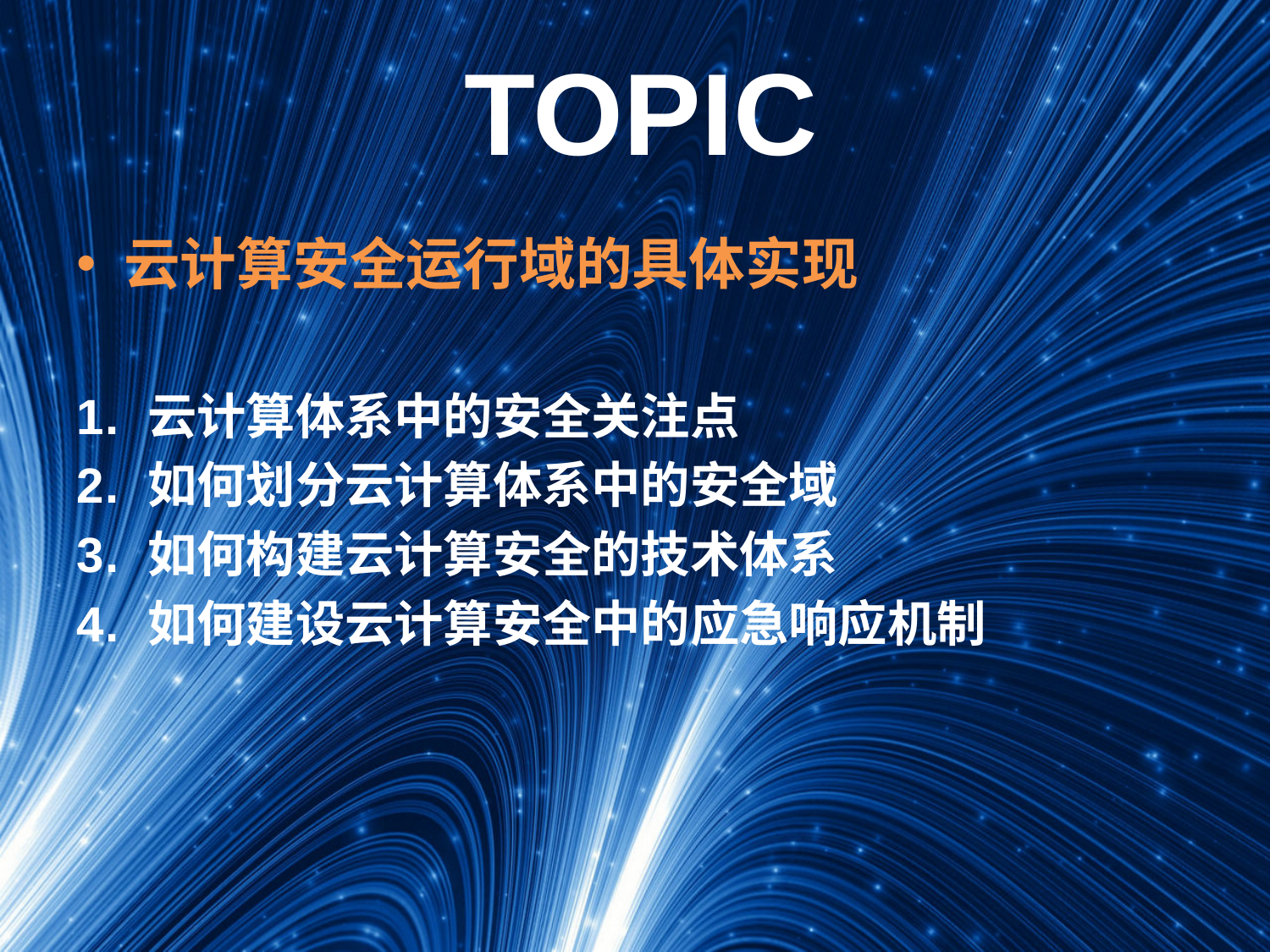

# TOPIC
云计算安全运行域的具体实现

云计算体系中的安全关注点
如何划分云计算体系中的安全域
如何构建云计算安全的技术体系
如何建设云计算安全中的应急响应机制